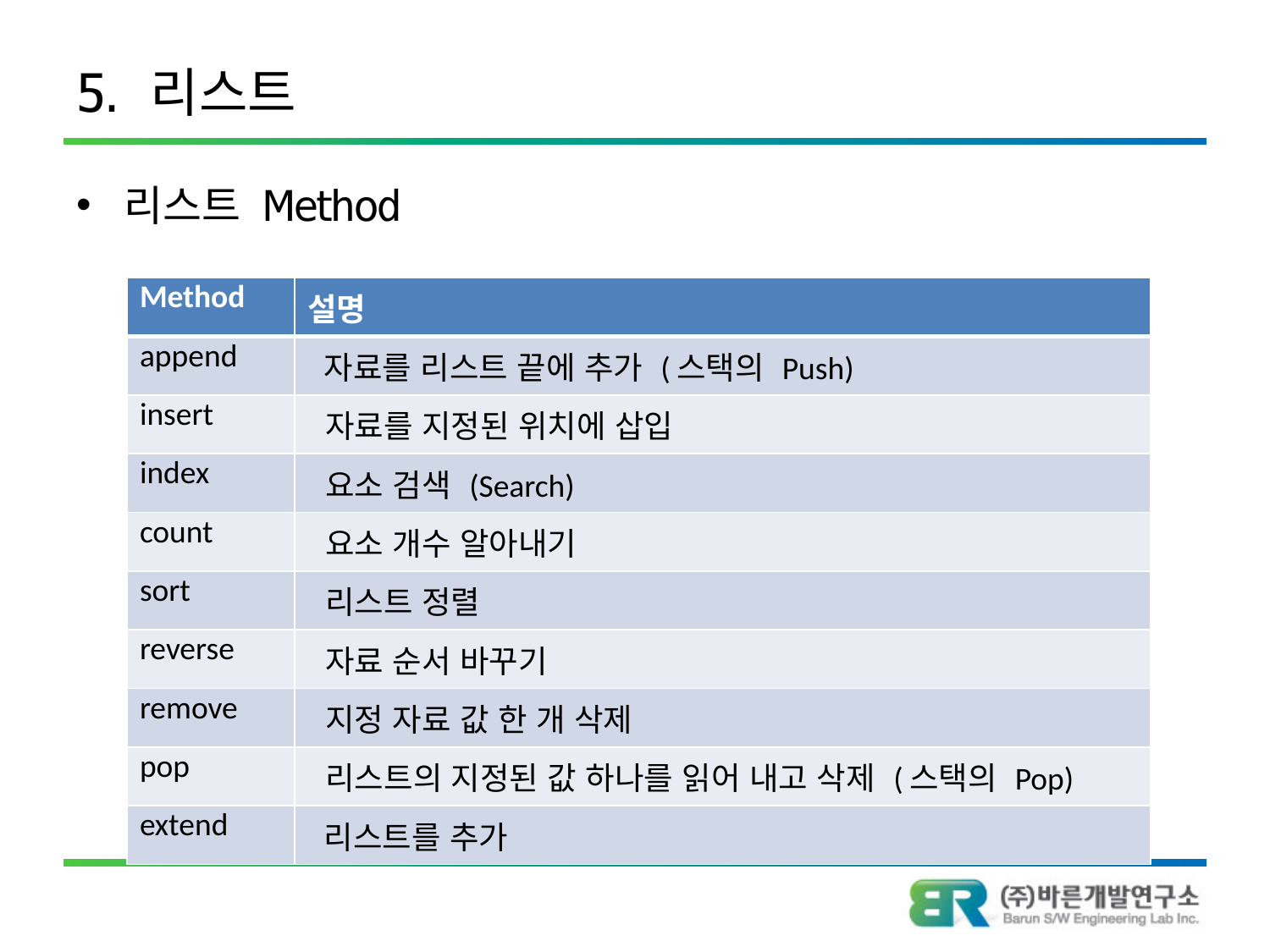

# 5. 리스트
리스트 Method

| Method | 설명 |
| --- | --- |
| append | 자료를 리스트 끝에 추가 (스택의 Push) |
| insert | 자료를 지정된 위치에 삽입 |
| index | 요소 검색 (Search) |
| count | 요소 개수 알아내기 |
| sort | 리스트 정렬 |
| reverse | 자료 순서 바꾸기 |
| remove | 지정 자료 값 한 개 삭제 |
| pop | 리스트의 지정된 값 하나를 읽어 내고 삭제 (스택의 Pop) |
| extend | 리스트를 추가 |